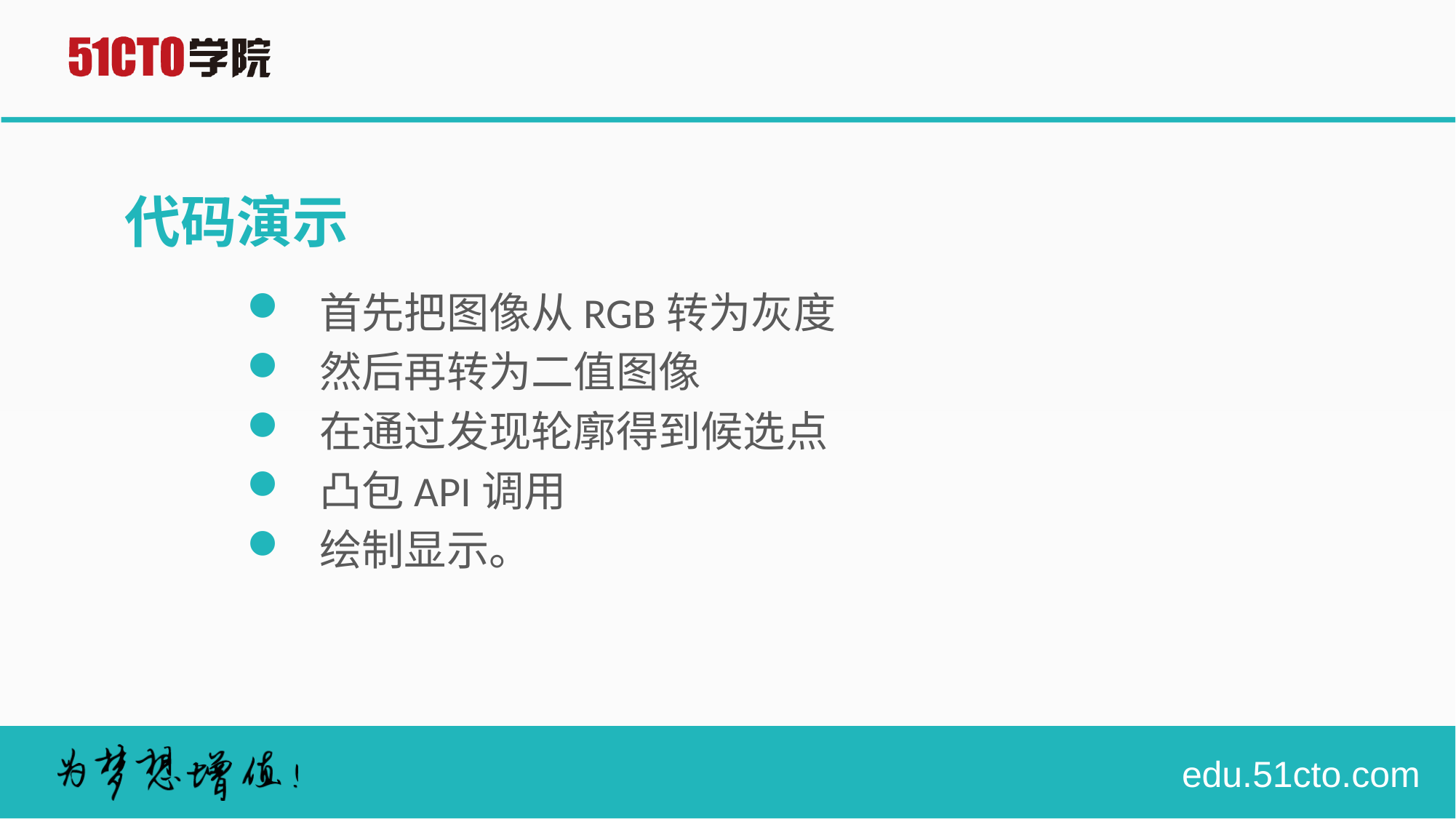

# 代码演示
首先把图像从RGB转为灰度
然后再转为二值图像
在通过发现轮廓得到候选点
凸包API调用
绘制显示。